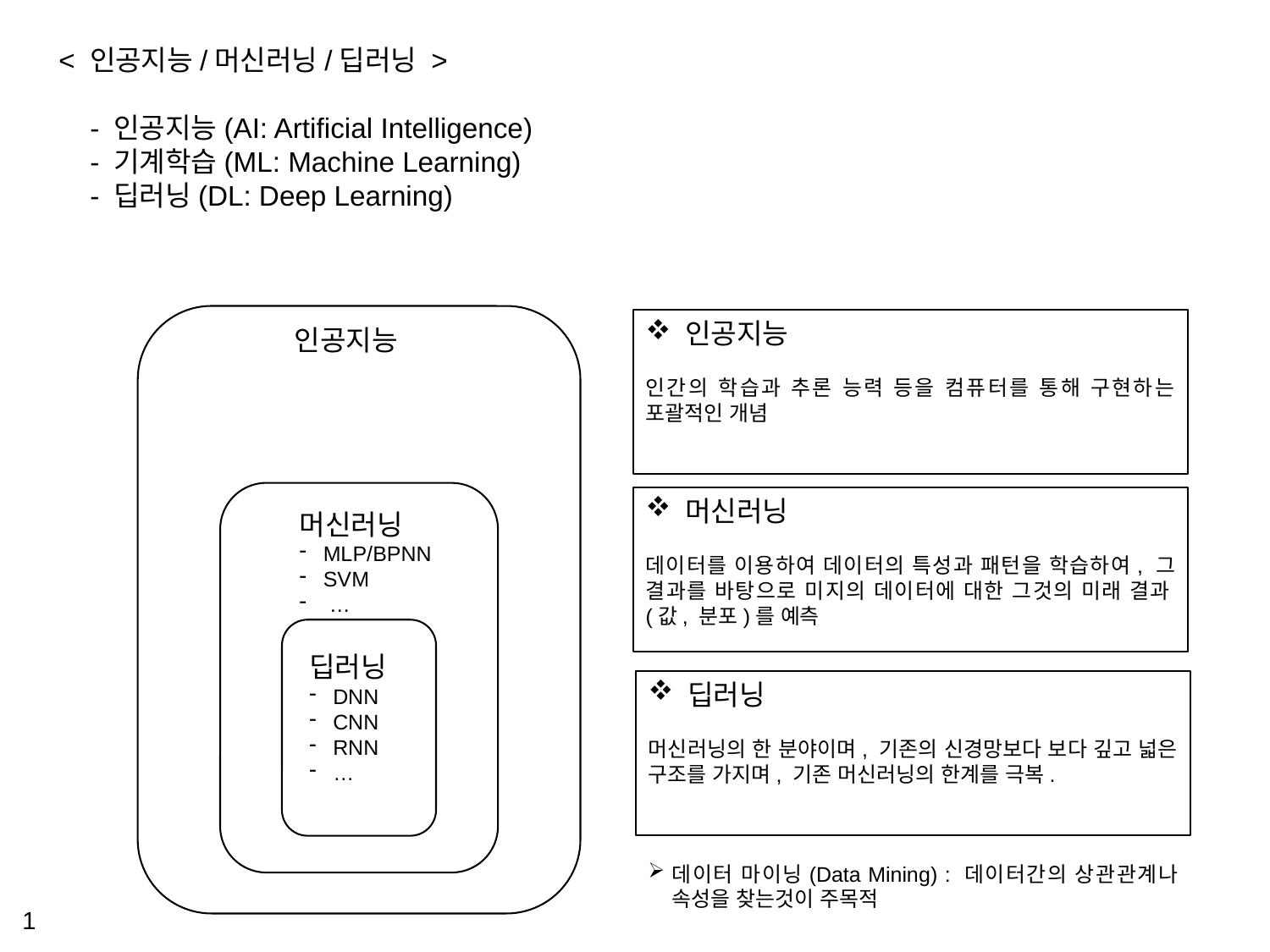

< 인공지능/머신러닝/딥러닝 >

    - 인공지능(AI: Artificial Intelligence)
    - 기계학습(ML: Machine Learning)
    - 딥러닝(DL: Deep Learning)

인공지능

인간의 학습과 추론 능력 등을 컴퓨터를 통해 구현하는 포괄적인 개념
인공지능

머신러닝

데이터를 이용하여 데이터의 특성과 패턴을 학습하여, 그 결과를 바탕으로 미지의 데이터에 대한 그것의 미래 결과(값, 분포)를 예측
머신러닝
MLP/BPNN
SVM
 …

딥러닝
DNN
CNN
RNN
…

딥러닝

머신러닝의 한 분야이며, 기존의 신경망보다 보다 깊고 넓은 구조를 가지며, 기존 머신러닝의 한계를 극복.
데이터 마이닝(Data Mining) : 데이터간의 상관관계나 속성을 찾는것이 주목적
1